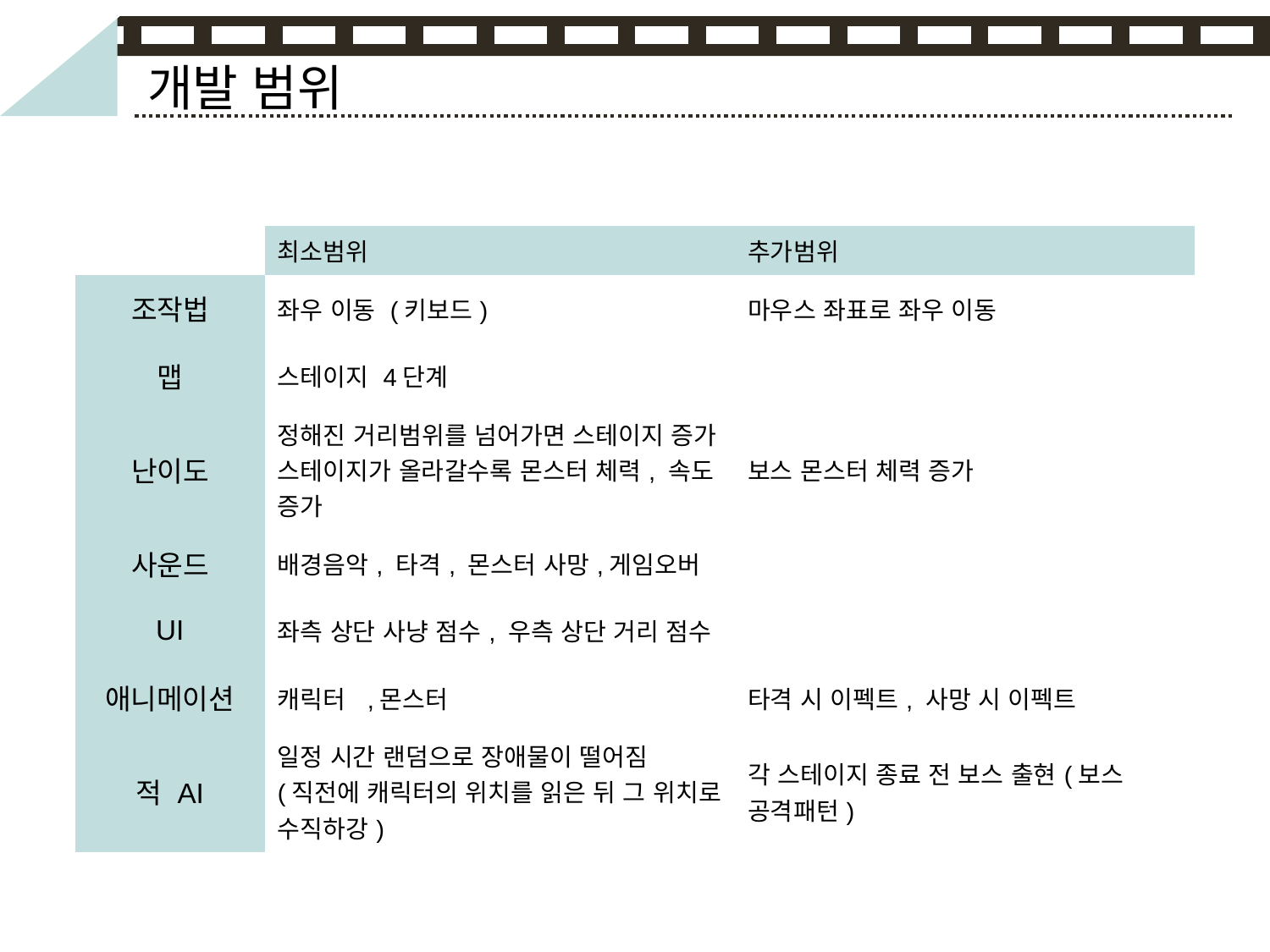

개발 범위
|  | 최소범위 | 추가범위 |
| --- | --- | --- |
| 조작법 | 좌우 이동 (키보드) | 마우스 좌표로 좌우 이동 |
| 맵 | 스테이지 4단계 |  |
| 난이도 | 정해진 거리범위를 넘어가면 스테이지 증가 스테이지가 올라갈수록 몬스터 체력, 속도 증가 | 보스 몬스터 체력 증가 |
| 사운드 | 배경음악, 타격, 몬스터 사망,게임오버 |  |
| UI | 좌측 상단 사냥 점수, 우측 상단 거리 점수 |  |
| 애니메이션 | 캐릭터 ,몬스터 | 타격 시 이펙트, 사망 시 이펙트 |
| 적 AI | 일정 시간 랜덤으로 장애물이 떨어짐 (직전에 캐릭터의 위치를 읽은 뒤 그 위치로 수직하강) | 각 스테이지 종료 전 보스 출현(보스 공격패턴) |